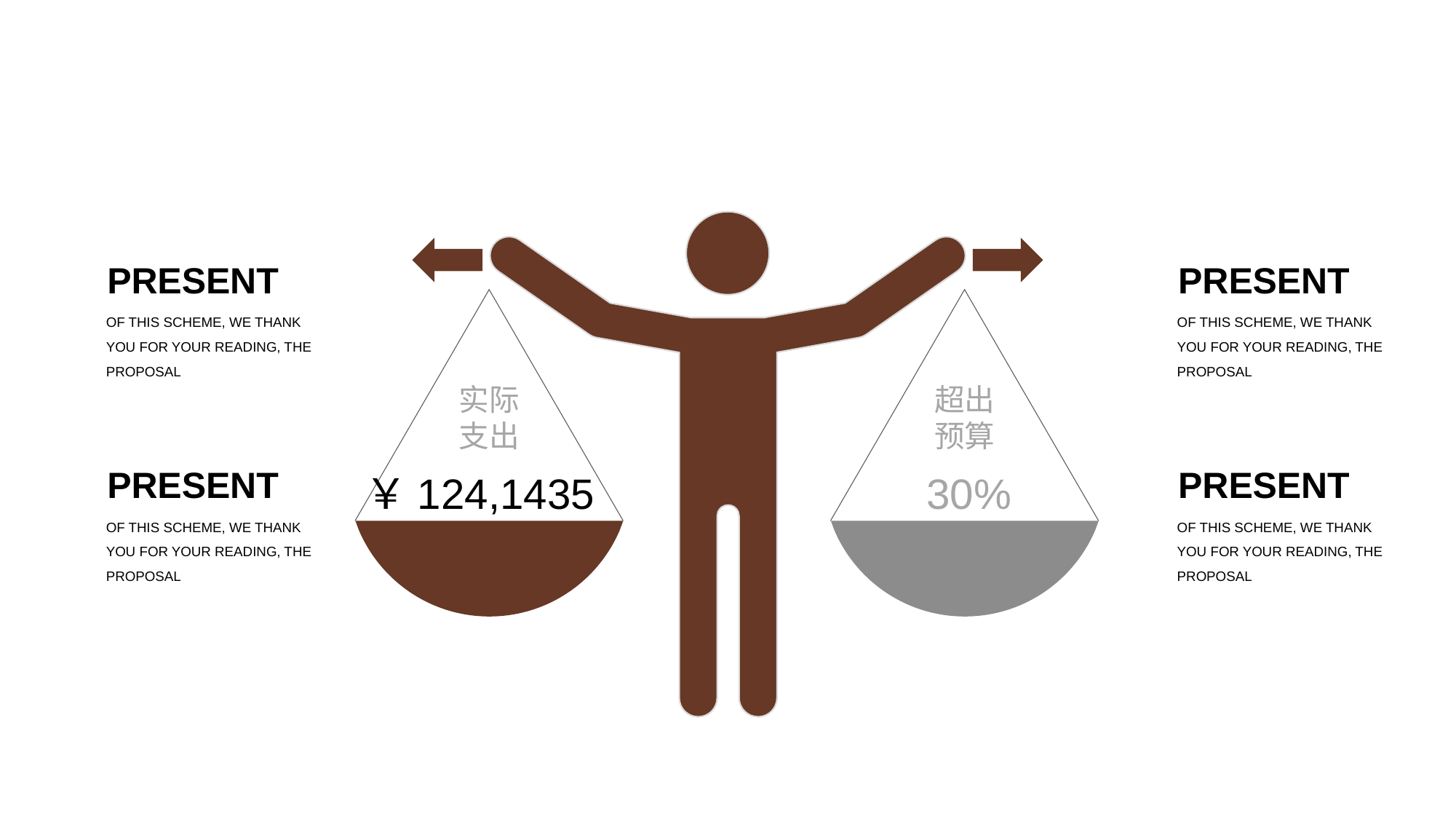

PRESENT
OF THIS SCHEME, WE THANK YOU FOR YOUR READING, THE PROPOSAL
PRESENT
OF THIS SCHEME, WE THANK YOU FOR YOUR READING, THE PROPOSAL

实际
支出
￥124,1435

超出
预算
30%
PRESENT
OF THIS SCHEME, WE THANK YOU FOR YOUR READING, THE PROPOSAL
PRESENT
OF THIS SCHEME, WE THANK YOU FOR YOUR READING, THE PROPOSAL